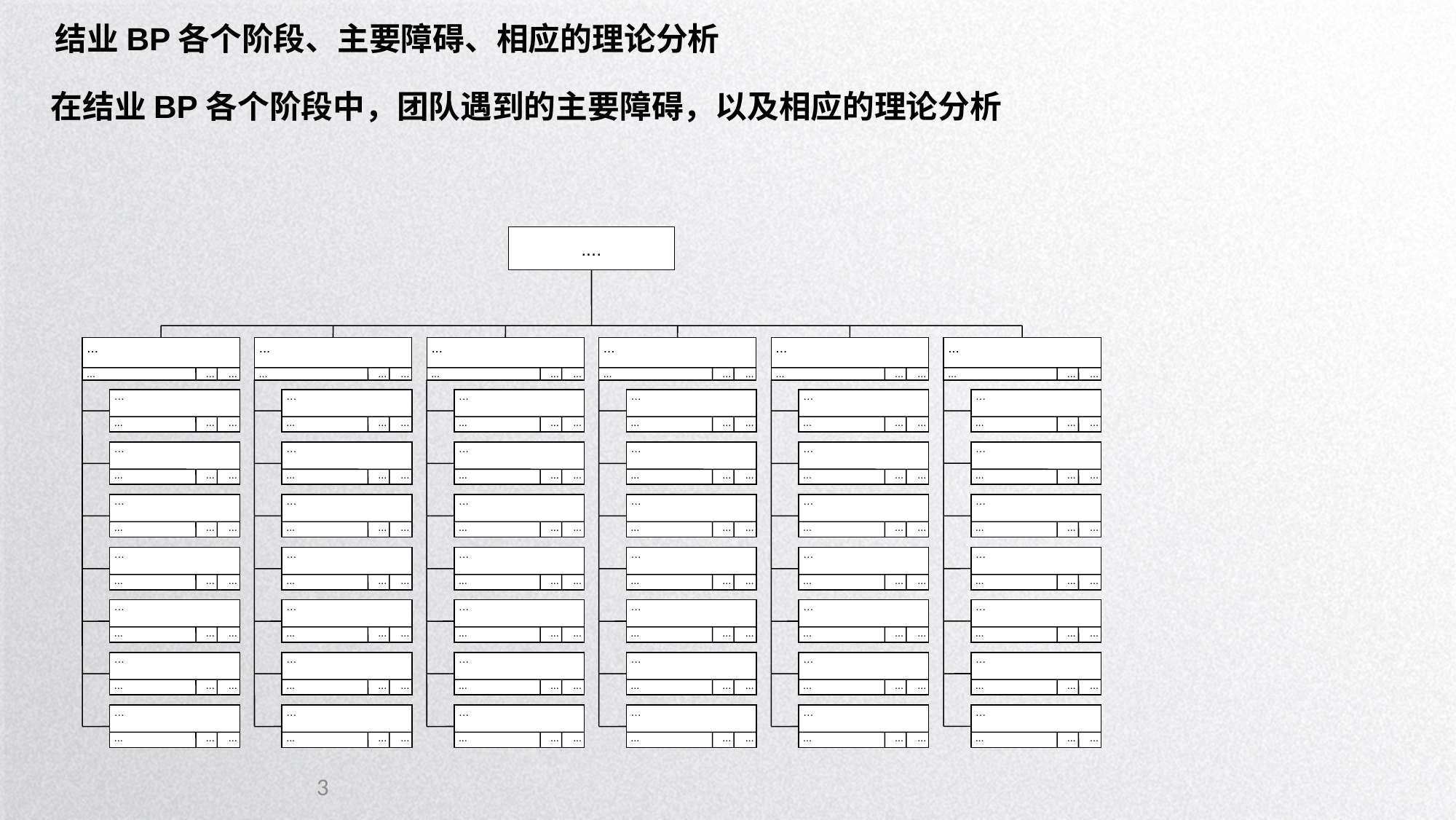

结业BP各个阶段、主要障碍、相应的理论分析
在结业BP各个阶段中，团队遇到的主要障碍，以及相应的理论分析

....

...
...
...
...
...
...

...
...
...
...
...
...
...
...
...
...
...
...
...
...
...
...
...
...

…
…
…
…
…
…

...
...
...
...
...
...
...
...
...
...
...
...
...
...
...
...
...
...

…
…
…
…
…
…

...
...
...
...
...
...
...
...
...
...
...
...
...
...
...
...
...
...

…
…
…
…
…
…

...
...
...
...
...
...
...
...
...
...
...
...
...
...
...
...
...
...

…
…
…
…
…
…

...
...
...
...
...
...
...
...
...
...
...
...
...
...
...
...
...
...

…
…
…
…
…
…

...
...
...
...
...
...
...
...
...
...
...
...
...
...
...
...
...
...

…
…
…
…
…
…

...
...
...
...
...
...
...
...
...
...
...
...
...
...
...
...
...
...

…
…
…
…
…
…

...
...
...
...
...
...
...
...
...
...
...
...
...
...
...
...
...
...
3